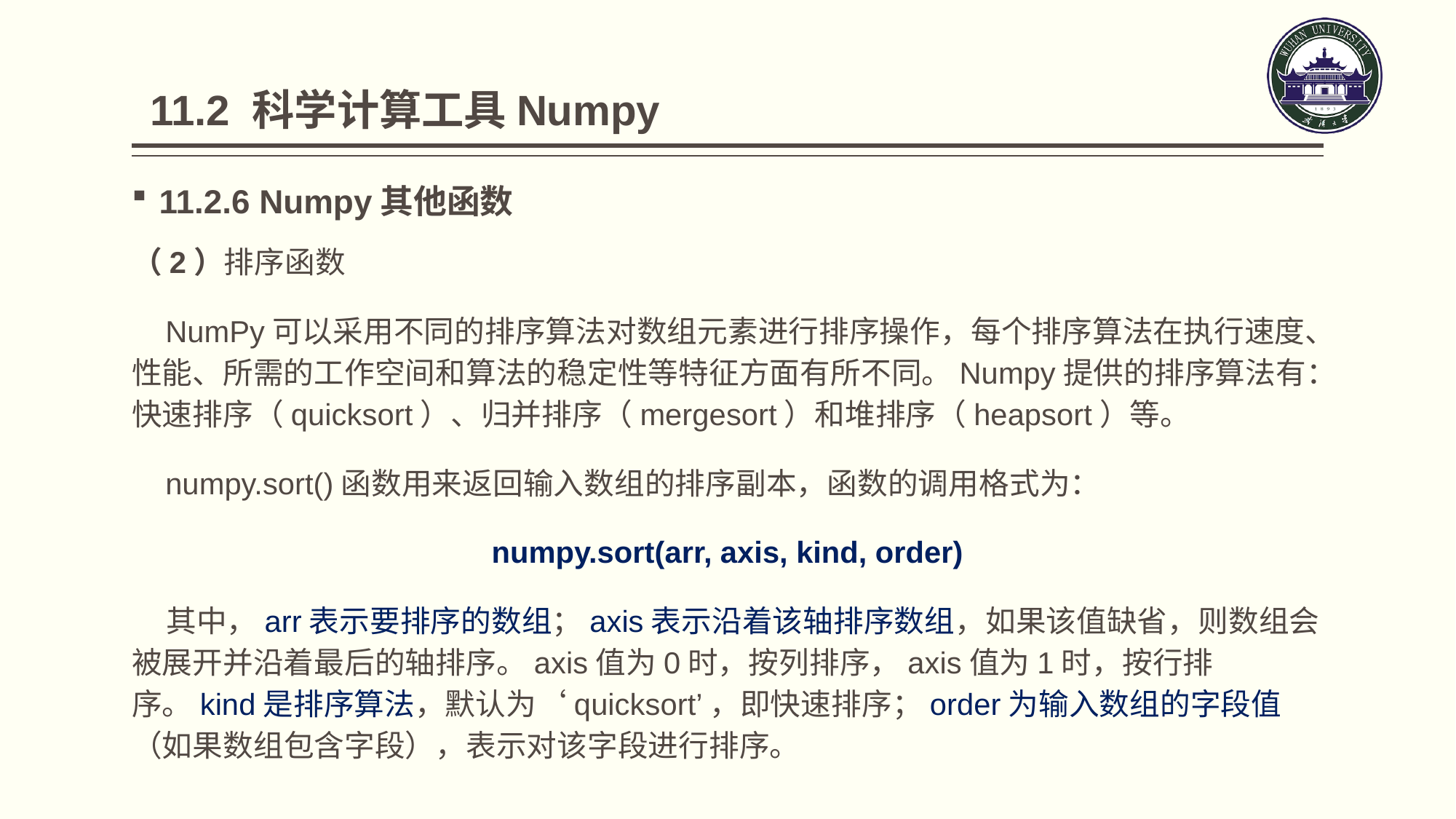

11.2 科学计算工具Numpy
11.2.6 Numpy其他函数
（2）排序函数
    NumPy可以采用不同的排序算法对数组元素进行排序操作，每个排序算法在执行速度、性能、所需的工作空间和算法的稳定性等特征方面有所不同。Numpy提供的排序算法有：快速排序（quicksort）、归并排序（mergesort）和堆排序（heapsort）等。
    numpy.sort()函数用来返回输入数组的排序副本，函数的调用格式为：
numpy.sort(arr, axis, kind, order)
    其中，arr表示要排序的数组；axis表示沿着该轴排序数组，如果该值缺省，则数组会被展开并沿着最后的轴排序。axis值为0时，按列排序，axis值为1时，按行排序。kind是排序算法，默认为‘quicksort’，即快速排序；order为输入数组的字段值（如果数组包含字段），表示对该字段进行排序。